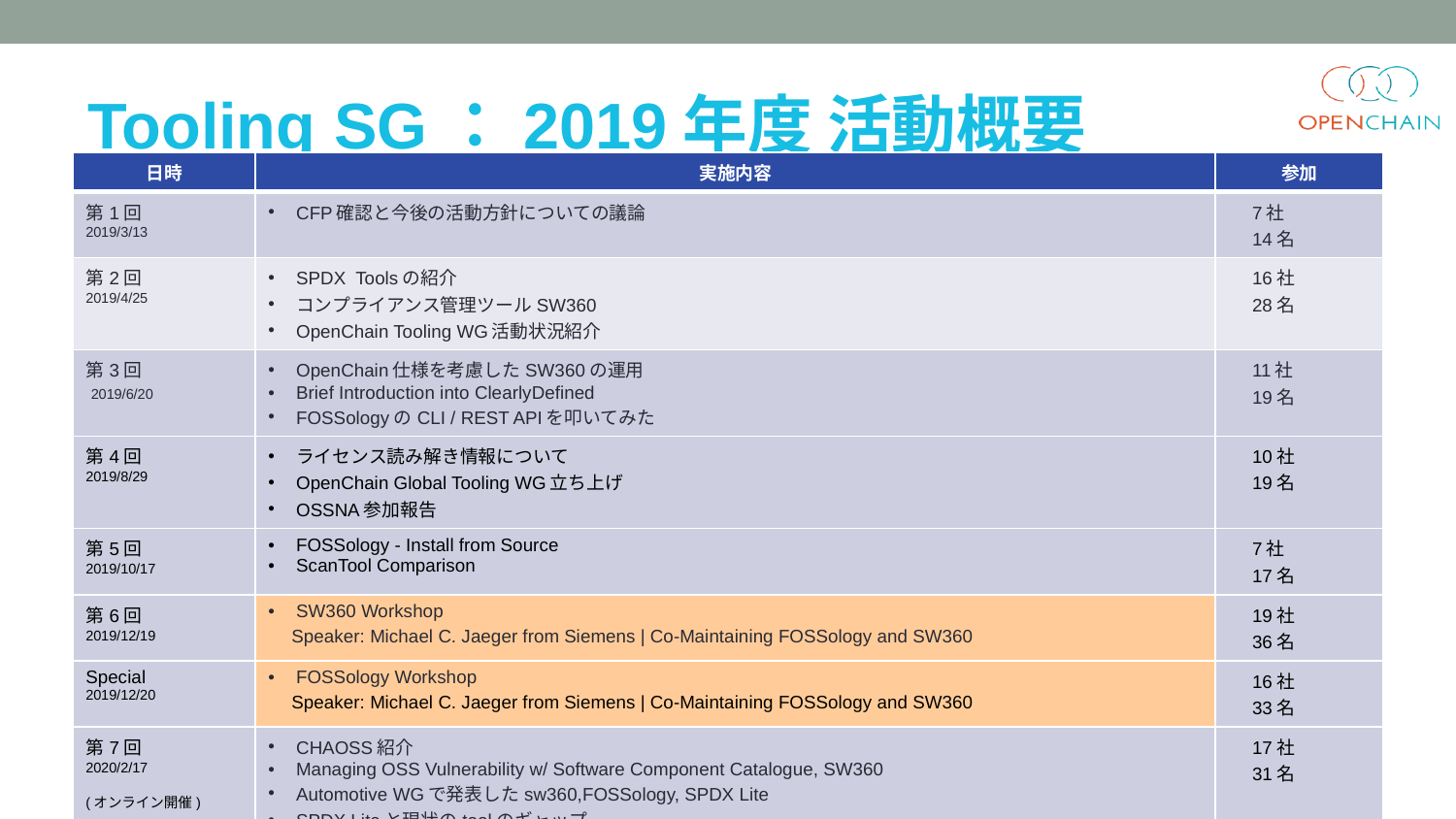

# Tooling SG：2019年度 活動概要
| 日時 | 実施内容 | 参加 |
| --- | --- | --- |
| 第1回 2019/3/13 | CFP確認と今後の活動方針についての議論 | 7社 　14名 |
| 第2回 2019/4/25 | SPDX Toolsの紹介 コンプライアンス管理ツールSW360 OpenChain Tooling WG活動状況紹介 | 16社 　28名 |
| 第3回 2019/6/20 | OpenChain仕様を考慮したSW360の運用 Brief Introduction into ClearlyDefined FOSSologyのCLI / REST APIを叩いてみた | 11社 　19名 |
| 第4回 2019/8/29 | ライセンス読み解き情報について OpenChain Global Tooling WG立ち上げ OSSNA参加報告 | 10社 　19名 |
| 第5回 2019/10/17 | FOSSology - Install from Source ScanTool Comparison | 7社 　17名 |
| 第6回 2019/12/19 | SW360 Workshop 　Speaker: Michael C. Jaeger from Siemens | Co-Maintaining FOSSology and SW360 | 19社 　36名 |
| Special 2019/12/20 | FOSSology Workshop 　Speaker: Michael C. Jaeger from Siemens | Co-Maintaining FOSSology and SW360 | 16社 　33名 |
| 第7回 2020/2/17 (オンライン開催) | CHAOSS紹介 Managing OSS Vulnerability w/ Software Component Catalogue, SW360 Automotive WGで発表したsw360,FOSSology, SPDX Lite SPDX Liteと現状のtoolのギャップ Open Chain reference tooling wg f2fmtg 参加報告 | 17社 　31名 |